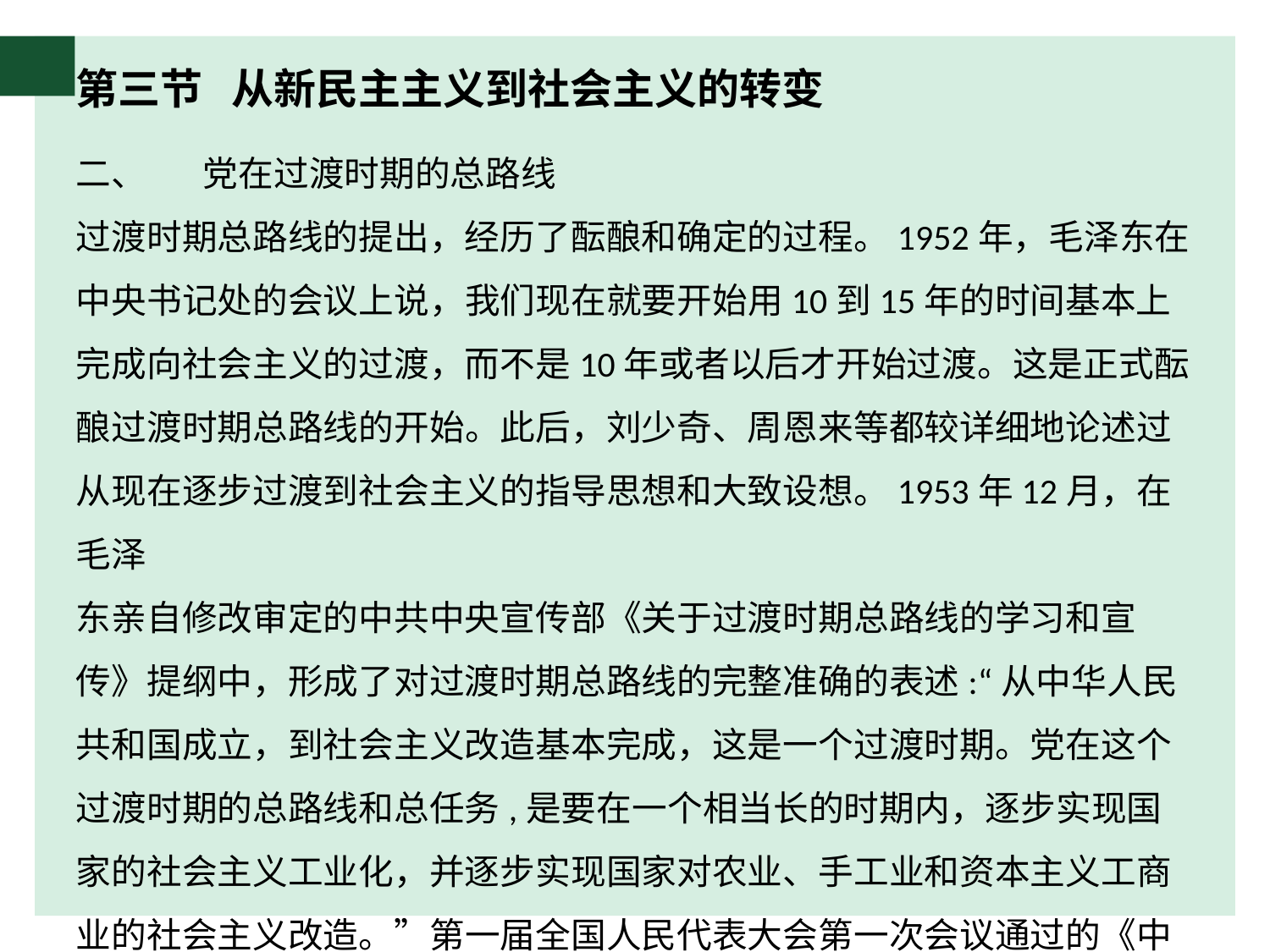

# 第三节   从新民主主义到社会主义的转变
二、	党在过渡时期的总路线
过渡时期总路线的提出，经历了酝酿和确定的过程。1952年，毛泽东在中央书记处的会议上说，我们现在就要开始用10到15年的时间基本上完成向社会主义的过渡，而不是10年或者以后才开始过渡。这是正式酝酿过渡时期总路线的开始。此后，刘少奇、周恩来等都较详细地论述过从现在逐步过渡到社会主义的指导思想和大致设想。1953年12月，在毛泽
东亲自修改审定的中共中央宣传部《关于过渡时期总路线的学习和宣传》提纲中，形成了对过渡时期总路线的完整准确的表述:“从中华人民共和国成立，到社会主义改造基本完成，这是一个过渡时期。党在这个过渡时期的总路线和总任务,是要在一个相当长的时期内，逐步实现国家的社会主义工业化，并逐步实现国家对农业、手工业和资本主义工商业的社会主义改造。”第一届全国人民代表大会第一次会议通过的《中华人民共和国宪法》，把总路线作为国家在过渡时期的总任务写人总纲。